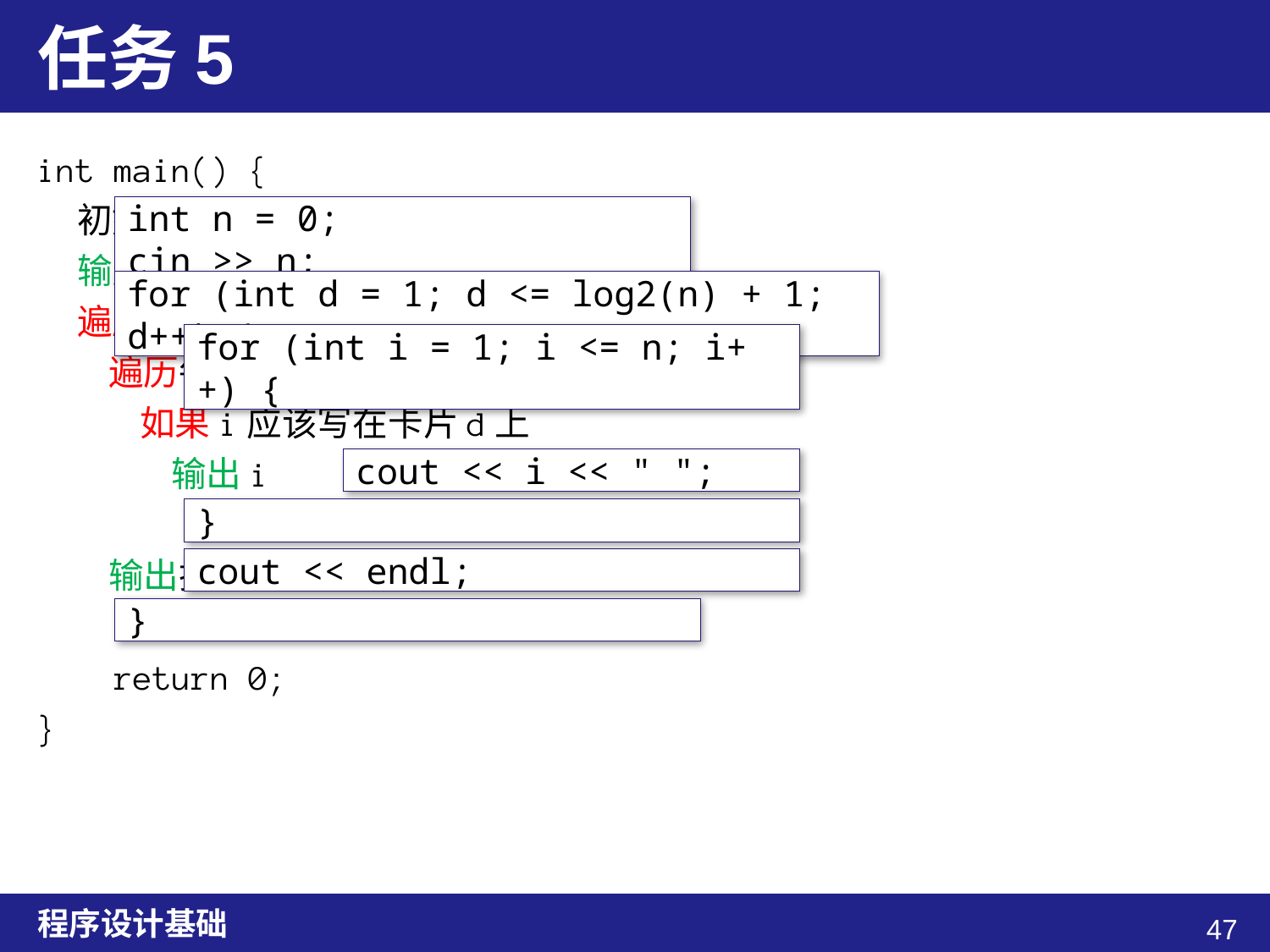

# 任务5
int main() {
    初始化n为0
    输入n
    遍历每一张卡片d（从1到log(n)）
        遍历每一个数i（从1到n）
            如果i应该写在卡片d上
                输出i

        输出换行

    return 0;
}
int n = 0;
cin >> n;
for (int d = 1; d <= log2(n) + 1; d++) {
for (int i = 1; i <= n; i++) {
cout << i << " ";
}
cout << endl;
}